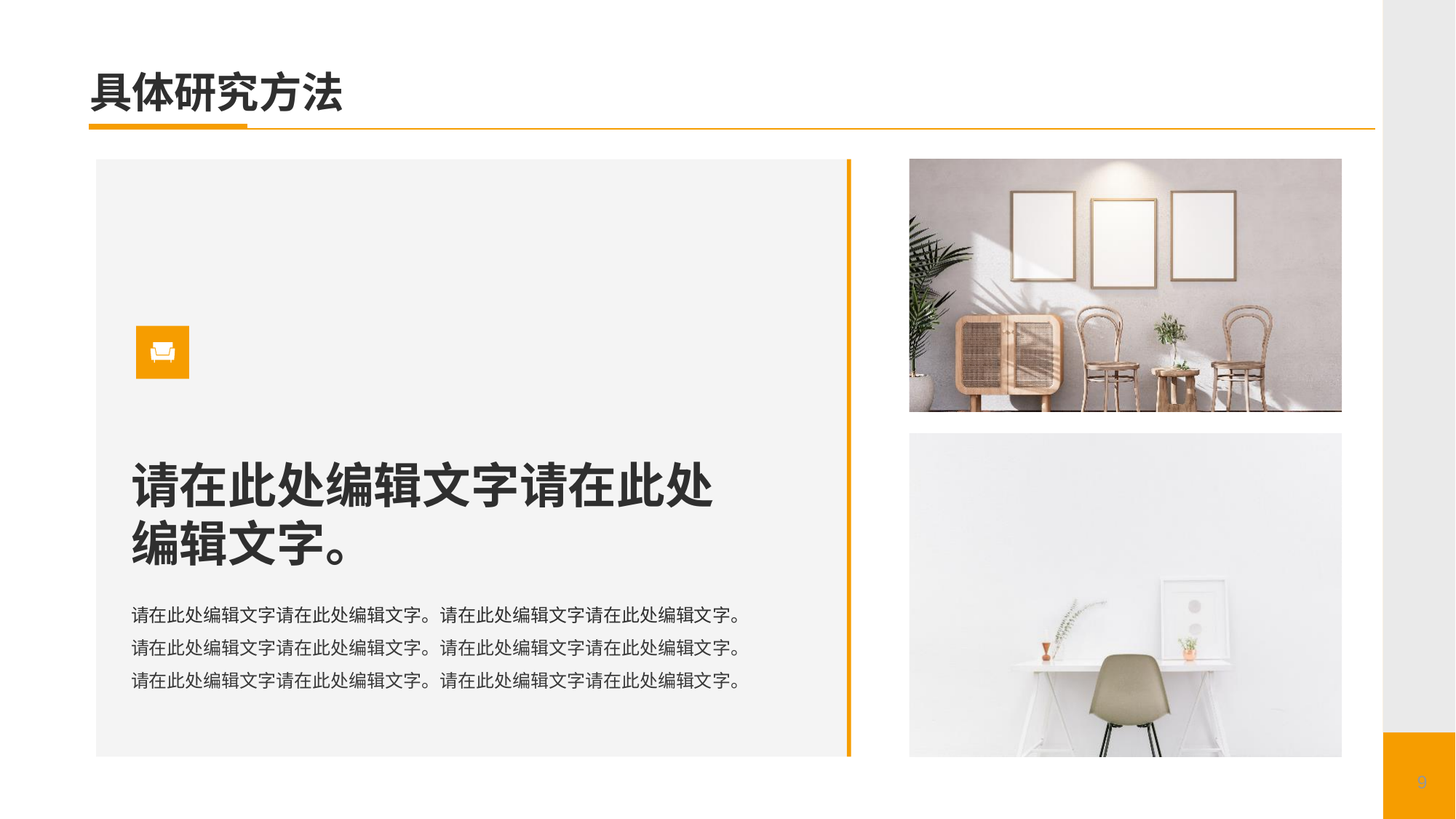

# 具体研究方法

请在此处编辑文字请在此处编辑文字。
请在此处编辑文字请在此处编辑文字。请在此处编辑文字请在此处编辑文字。请在此处编辑文字请在此处编辑文字。请在此处编辑文字请在此处编辑文字。请在此处编辑文字请在此处编辑文字。请在此处编辑文字请在此处编辑文字。
9